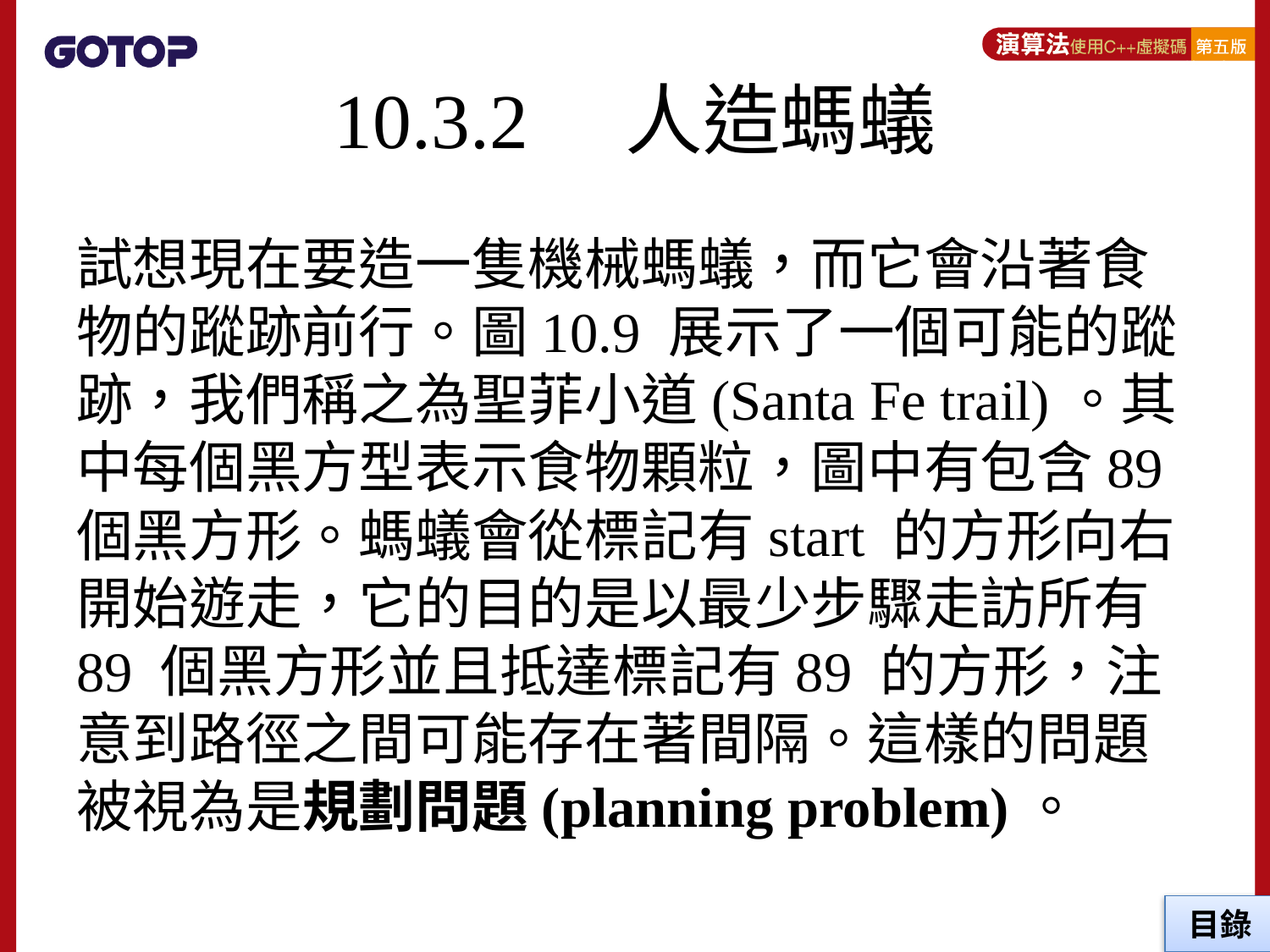

# 10.3.2　人造螞蟻
試想現在要造一隻機械螞蟻，而它會沿著食物的蹤跡前行。圖10.9 展示了一個可能的蹤跡，我們稱之為聖菲小道(Santa Fe trail)。其中每個黑方型表示食物顆粒，圖中有包含89 個黑方形。螞蟻會從標記有start 的方形向右開始遊走，它的目的是以最少步驟走訪所有89 個黑方形並且抵達標記有89 的方形，注意到路徑之間可能存在著間隔。這樣的問題被視為是規劃問題(planning problem)。